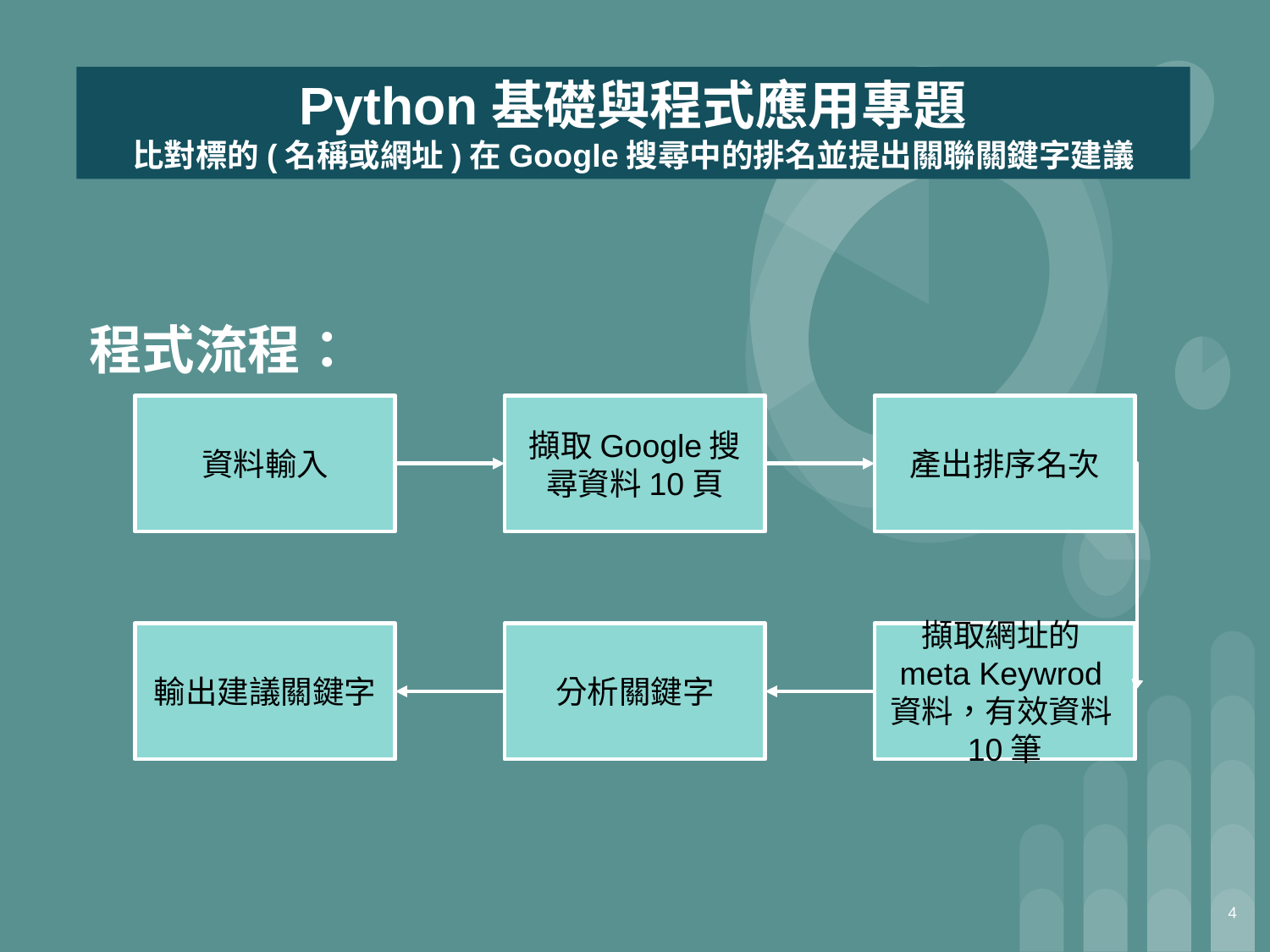

Python基礎與程式應用專題
比對標的(名稱或網址)在Google搜尋中的排名並提出關聯關鍵字建議
程式流程：

資料輸入
擷取Google搜尋資料10頁
產出排序名次
輸出建議關鍵字
分析關鍵字
擷取網址的meta Keywrod資料，有效資料10筆
4